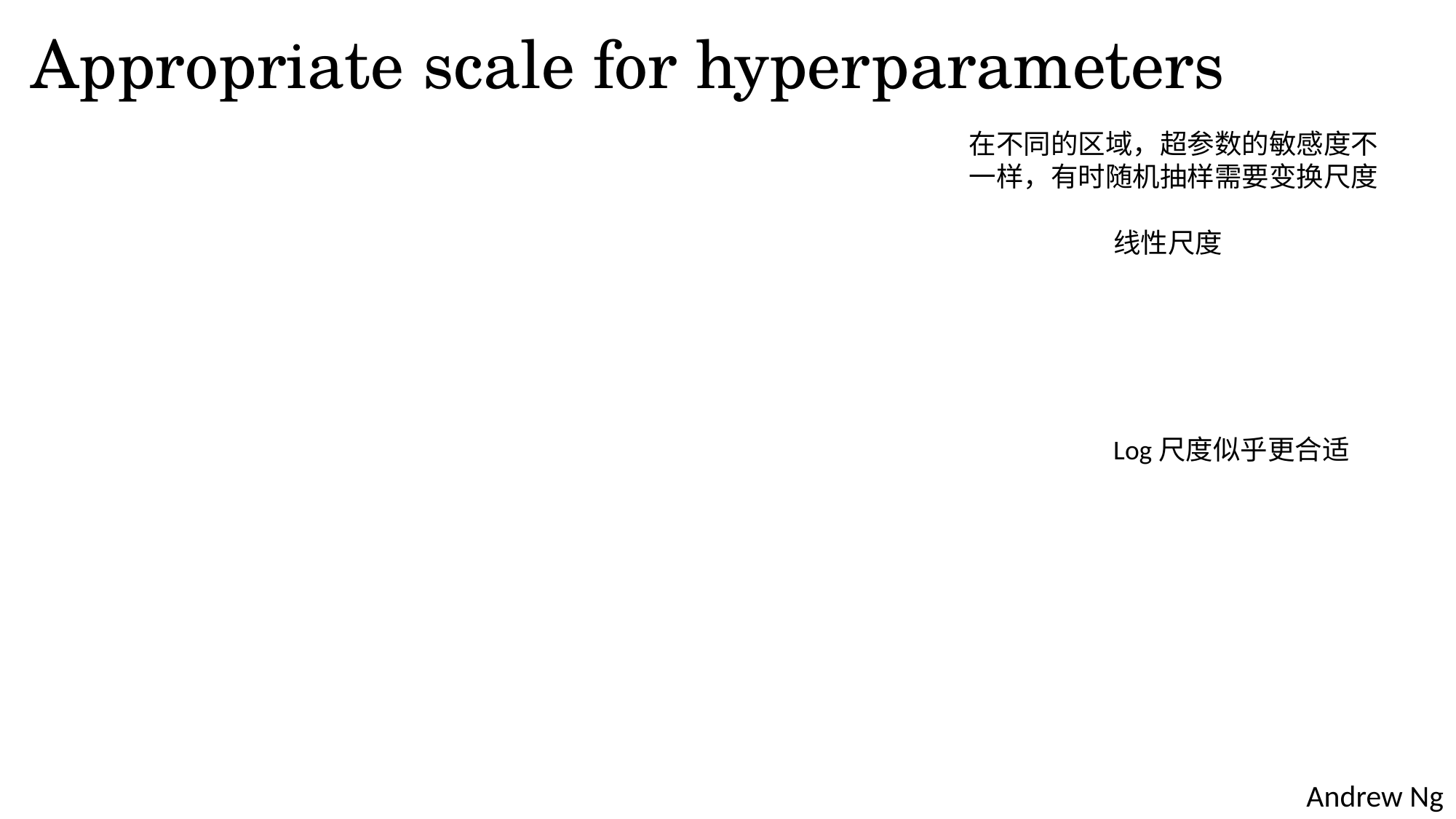

# Appropriate scale for hyperparameters
在不同的区域，超参数的敏感度不一样，有时随机抽样需要变换尺度
线性尺度
Log尺度似乎更合适